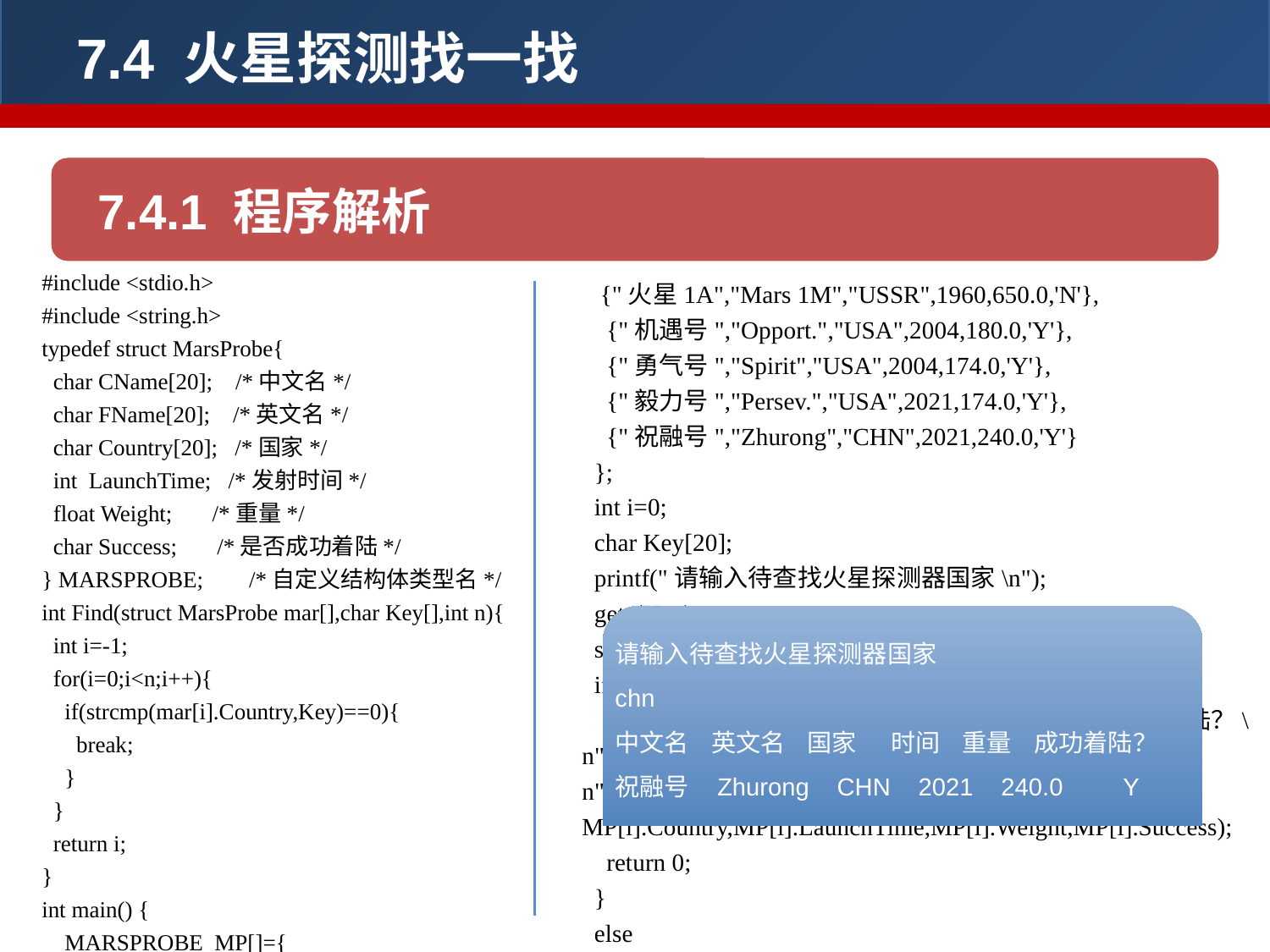

7.4 火星探测找一找
7.4.1 程序解析
#include <stdio.h>
#include <string.h>
typedef struct MarsProbe{
  char CName[20];    /*中文名*/
  char FName[20];    /*英文名*/
  char Country[20];   /*国家*/
  int  LaunchTime;   /*发射时间*/
  float Weight;       /*重量*/
  char Success;       /*是否成功着陆*/
} MARSPROBE;        /*自定义结构体类型名*/
int Find(struct MarsProbe mar[],char Key[],int n){
  int i=-1;
  for(i=0;i<n;i++){
    if(strcmp(mar[i].Country,Key)==0){
      break;
    }
  }
  return i;
}
int main() {
    MARSPROBE  MP[]={

   {"火星1A","Mars 1M","USSR",1960,650.0,'N'},
    {"机遇号","Opport.","USA",2004,180.0,'Y'},
    {"勇气号","Spirit","USA",2004,174.0,'Y'},
    {"毅力号","Persev.","USA",2021,174.0,'Y'},
    {"祝融号","Zhurong","CHN",2021,240.0,'Y'}
  };
  int i=0;
  char Key[20];
  printf("请输入待查找火星探测器国家\n");
  gets(Key);
  strupr(Key); /*转换为大写*/
  if((i=Find(MP,Key,5))>=0){
    printf("中文名\t英文名\t国家\t时间\t重量\t成功着陆？\n"); printf("%s\t%s\t%s\t%d\t%.1f\t%c\n",MP[i].CName,MP[i].FName, MP[i].Country,MP[i].LaunchTime,MP[i].Weight,MP[i].Success);
    return 0;
  }
  else
    printf("查找失败\n");
}

请输入待查找火星探测器国家
chn
中文名    英文名    国家	    时间    重量    成功着陆？
祝融号    Zhurong    CHN    2021    240.0	Y